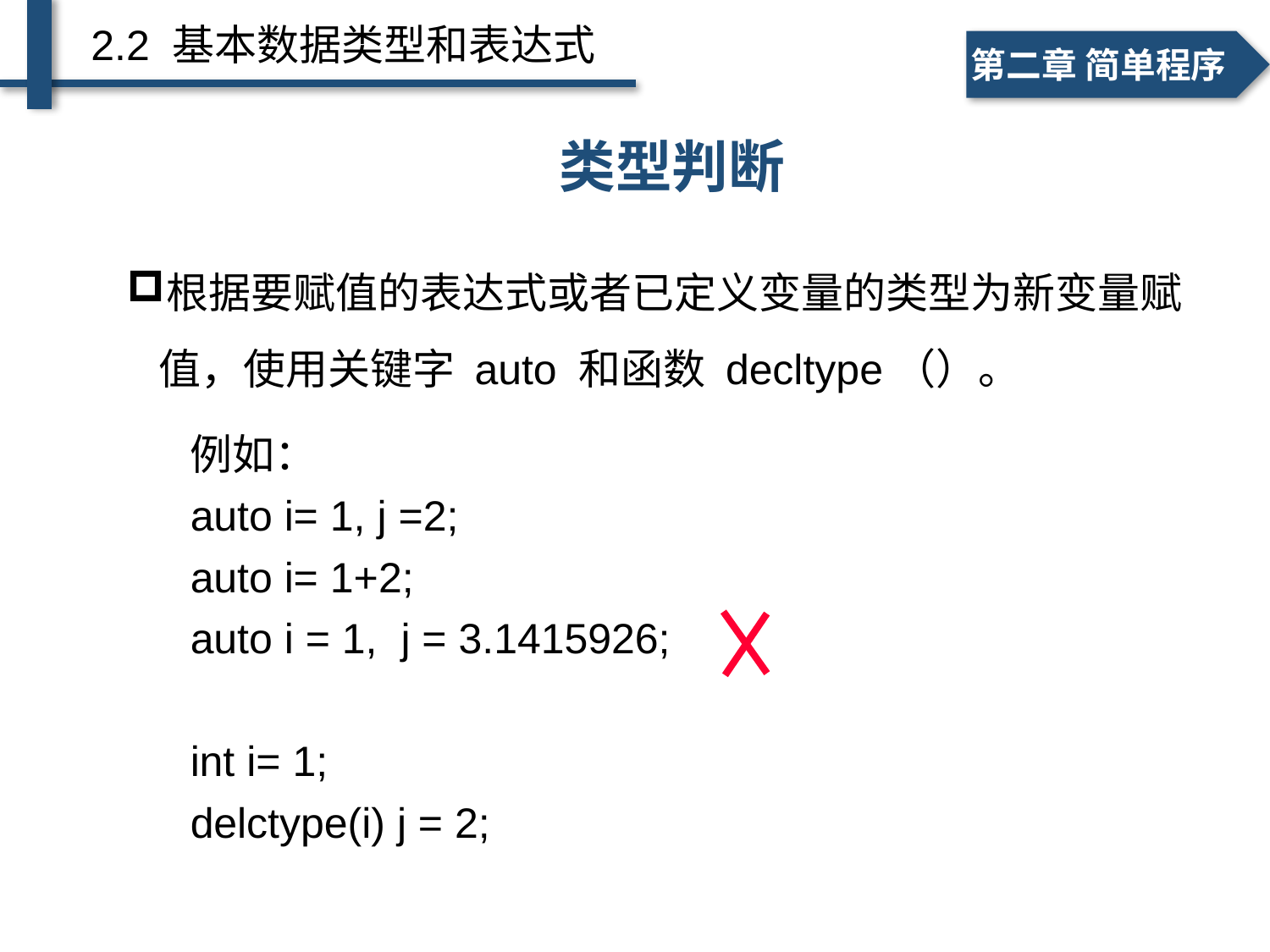

2.2 基本数据类型和表达式
一、个人简介
二、学术成绩

第二章 简单程序
# 变量的存储类型

类型判断
根据要赋值的表达式或者已定义变量的类型为新变量赋值，使用关键字 auto 和函数 decltype（）。
例如：
auto i= 1, j =2;
auto i= 1+2;
auto i = 1,  j = 3.1415926;

int i= 1;
delctype(i) j = 2;

27